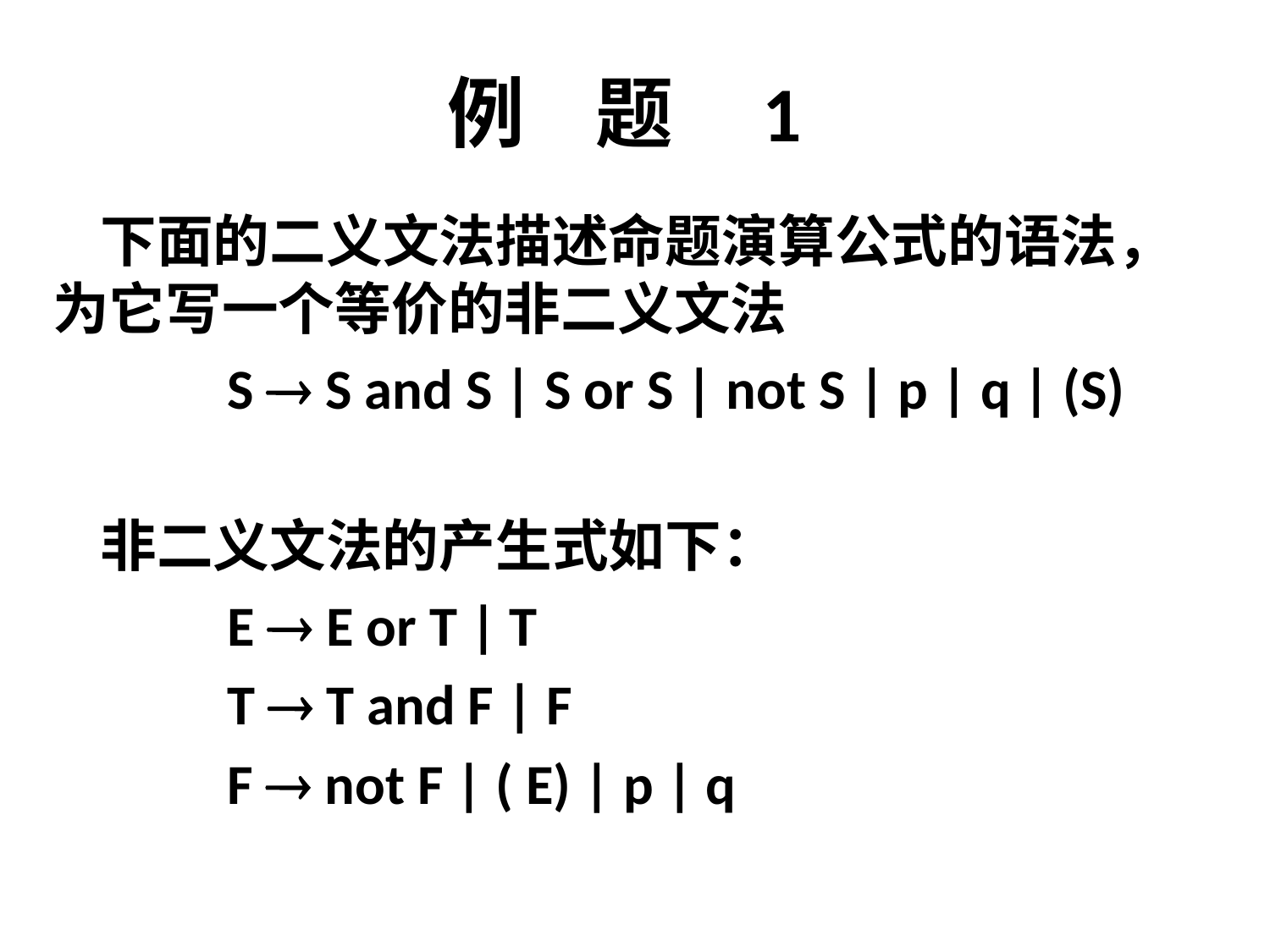

# 例    题    1
	下面的二义文法描述命题演算公式的语法，
为它写一个等价的非二义文法
		S → S and S | S or S | not S | p | q | (S)

	非二义文法的产生式如下：
		E → E or T | T
		T → T and F | F
		F → not F | ( E) | p | q